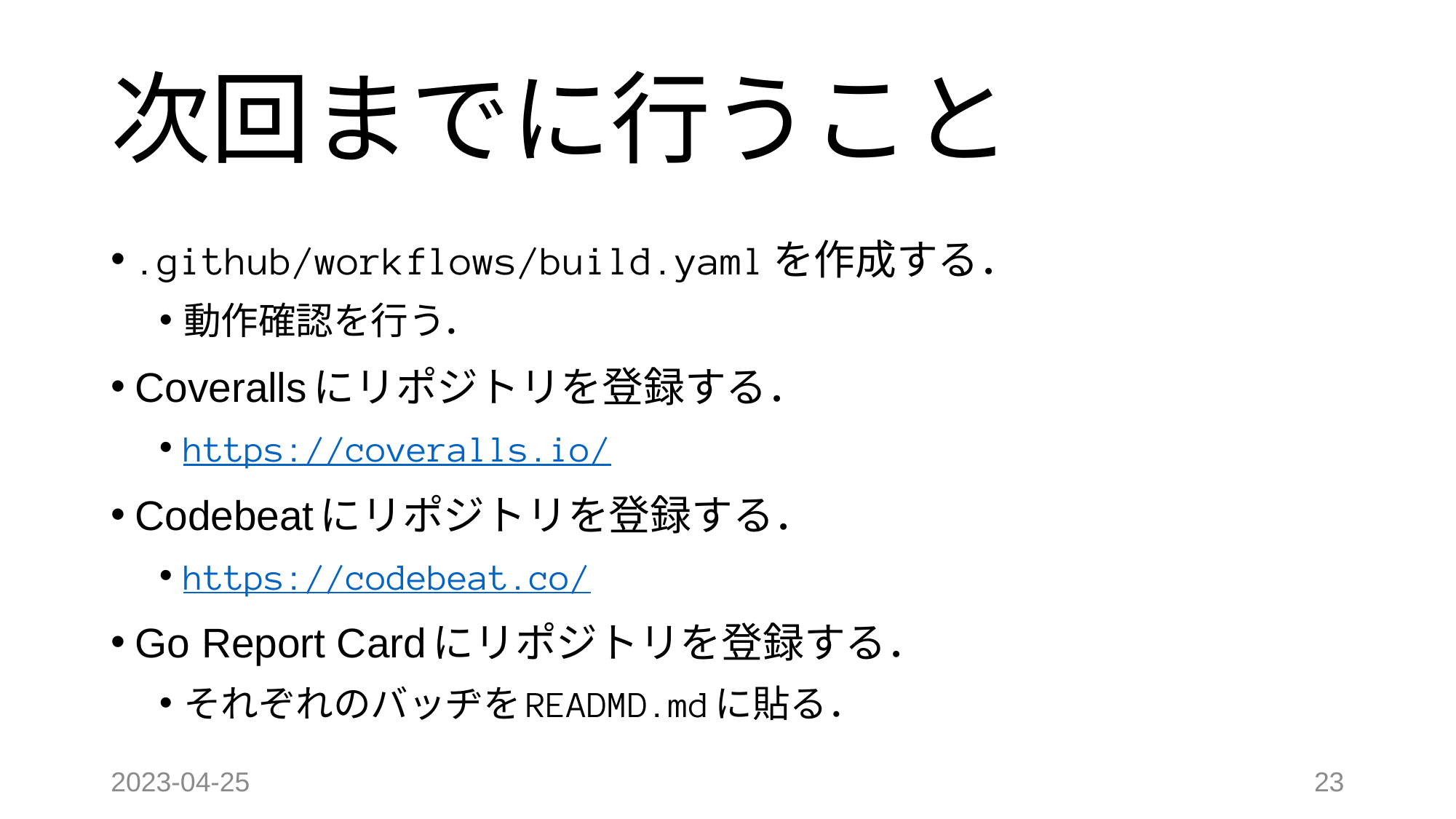

# 次回までに行うこと
.github/workflows/build.yamlを作成する．
動作確認を行う．
Coverallsにリポジトリを登録する．
https://coveralls.io/
Codebeatにリポジトリを登録する．
https://codebeat.co/
Go Report Cardにリポジトリを登録する．
それぞれのバッヂをREADMD.mdに貼る．

2023-04-25
23